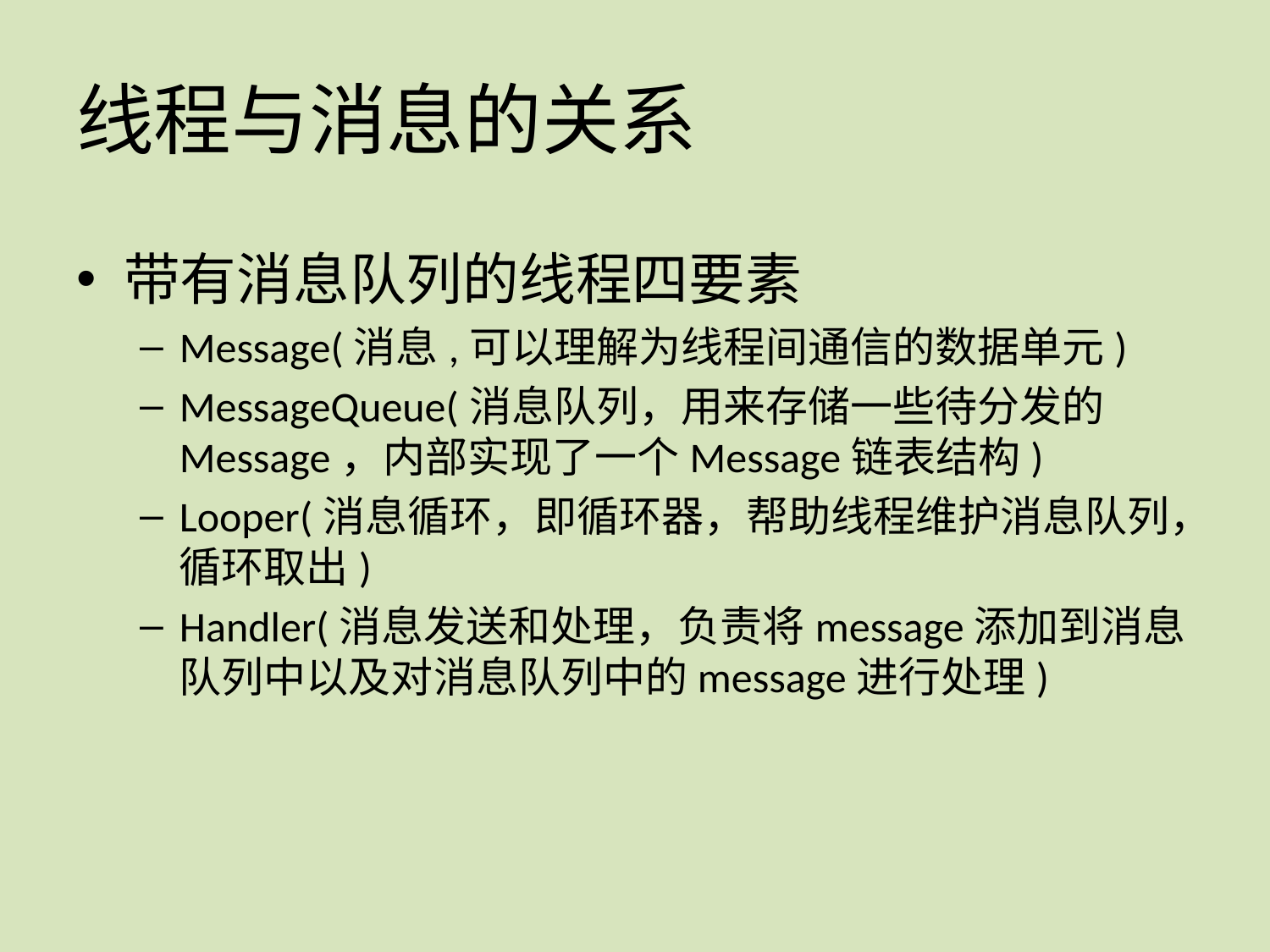

# 线程与消息的关系
带有消息队列的线程四要素
Message(消息,可以理解为线程间通信的数据单元)
MessageQueue(消息队列，用来存储一些待分发的Message，内部实现了一个Message链表结构)
Looper(消息循环，即循环器，帮助线程维护消息队列，循环取出)
Handler(消息发送和处理，负责将message添加到消息队列中以及对消息队列中的message进行处理)